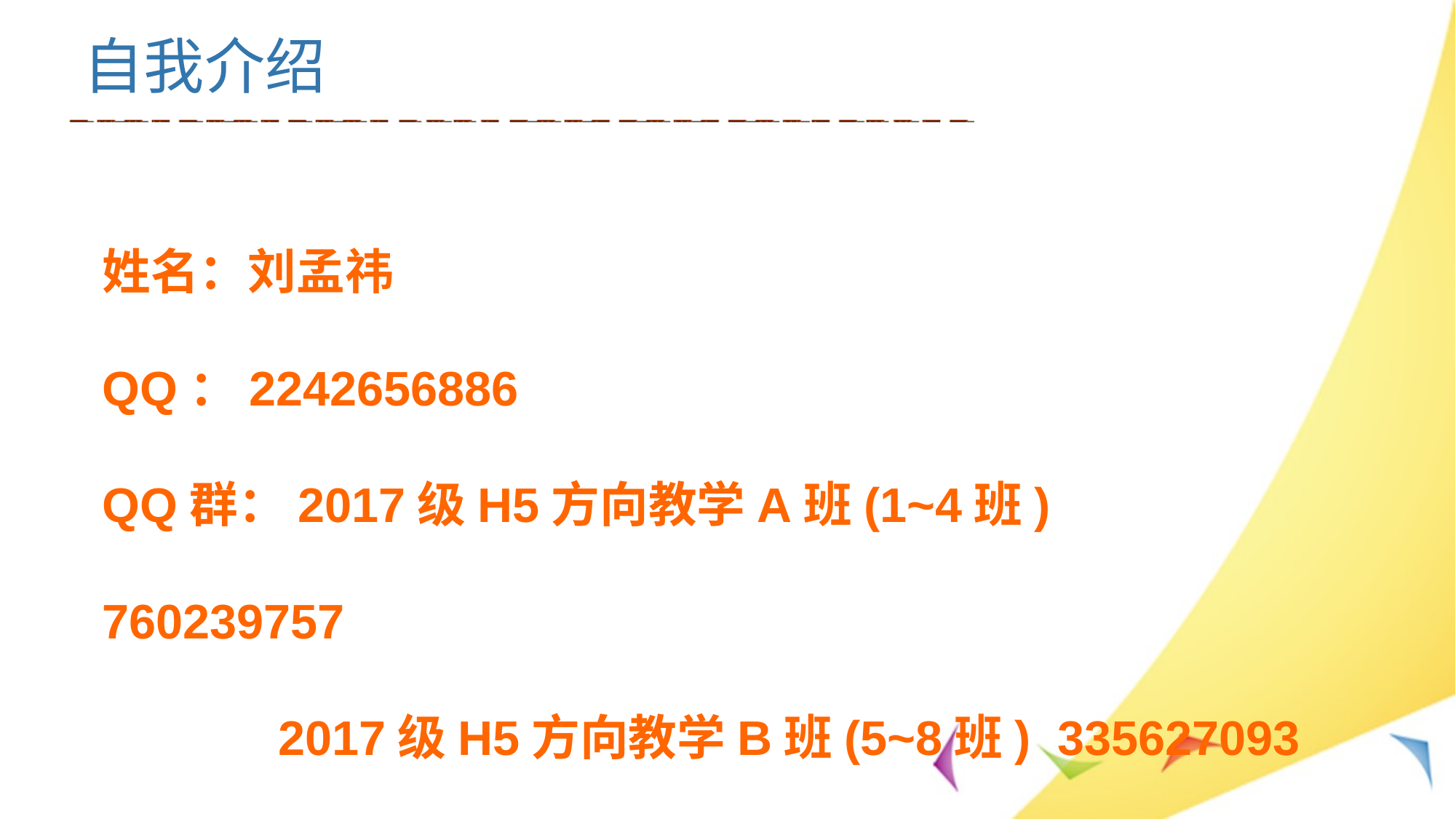

自我介绍
姓名：刘孟祎
QQ：2242656886
QQ群：2017级H5方向教学A班(1~4班)  760239757
 	     2017级H5方向教学B班(5~8班)  335627093